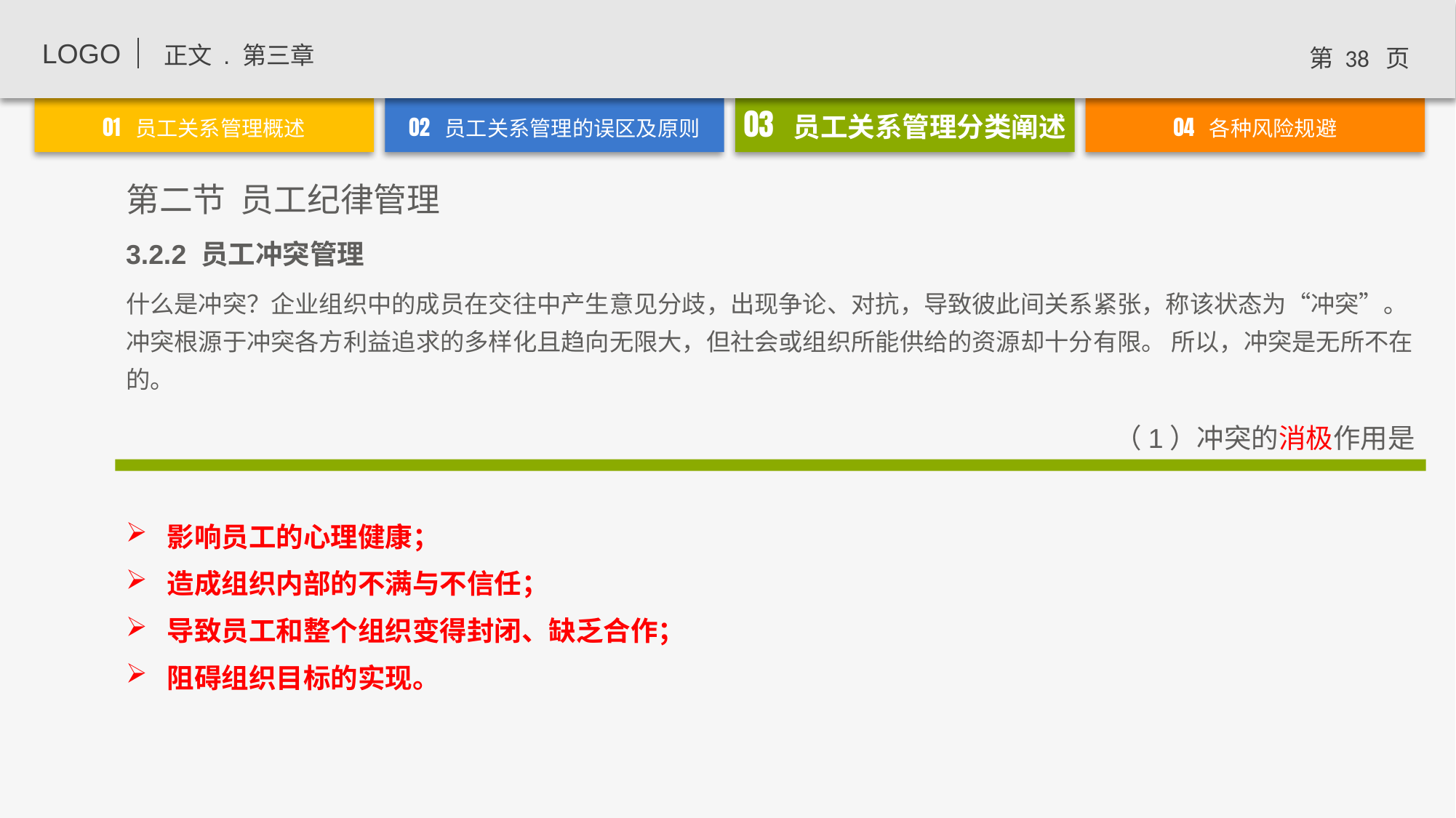

3.2.2 员工冲突管理
什么是冲突？企业组织中的成员在交往中产生意见分歧，出现争论、对抗，导致彼此间关系紧张，称该状态为“冲突”。冲突根源于冲突各方利益追求的多样化且趋向无限大，但社会或组织所能供给的资源却十分有限。 所以，冲突是无所不在的。
（1）冲突的消极作用是

影响员工的心理健康；
造成组织内部的不满与不信任；
导致员工和整个组织变得封闭、缺乏合作；
阻碍组织目标的实现。